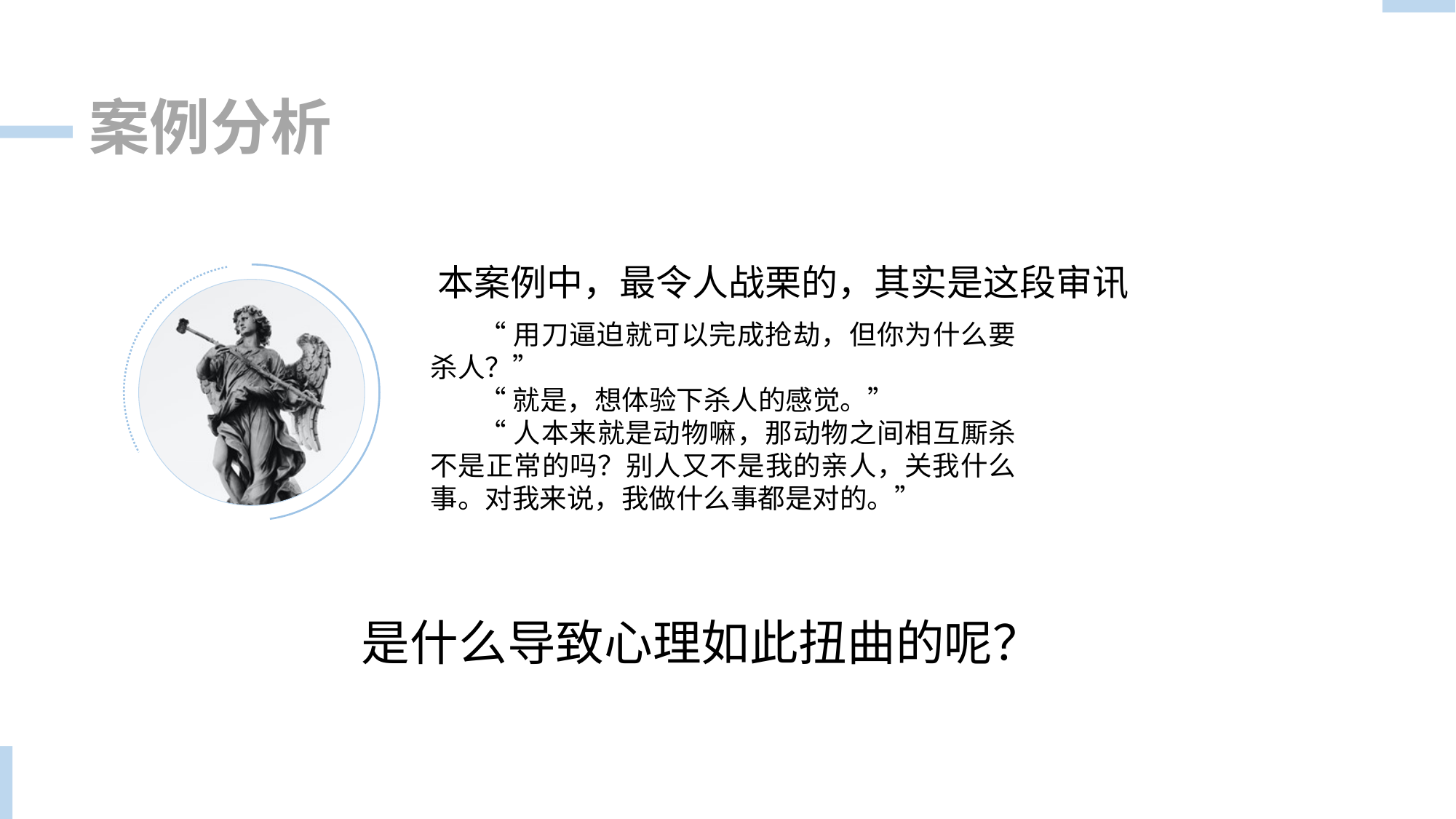

案例分析
本案例中，最令人战栗的，其实是这段审讯

“用刀逼迫就可以完成抢劫，但你为什么要杀人？”
“就是，想体验下杀人的感觉。”
“人本来就是动物嘛，那动物之间相互厮杀不是正常的吗？别人又不是我的亲人，关我什么事。对我来说，我做什么事都是对的。”
是什么导致心理如此扭曲的呢？